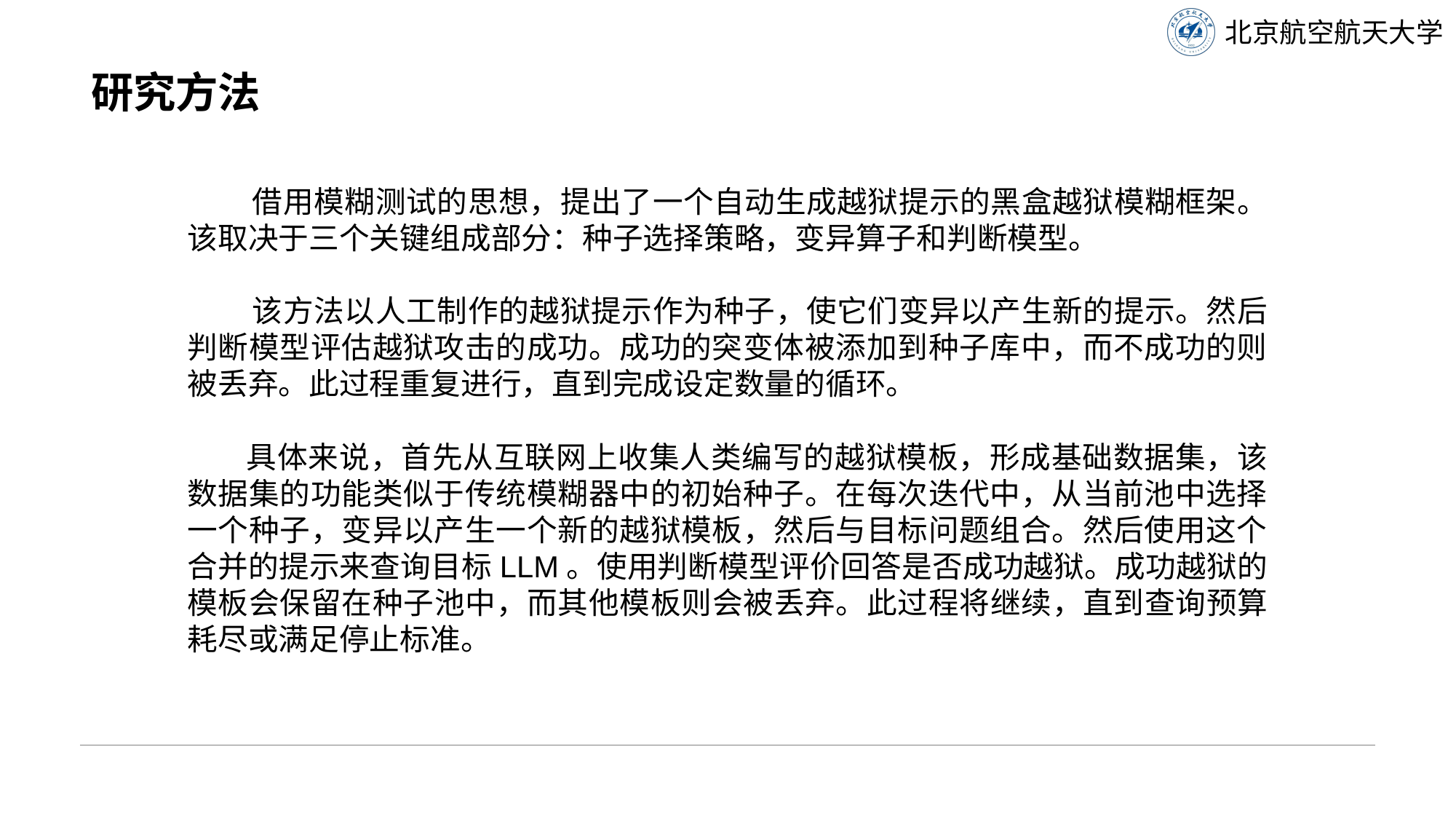

# 研究方法
        借用模糊测试的思想，提出了一个自动生成越狱提示的黑盒越狱模糊框架。该取决于三个关键组成部分：种子选择策略，变异算子和判断模型。

        该方法以人工制作的越狱提示作为种子，使它们变异以产生新的提示。然后判断模型评估越狱攻击的成功。成功的突变体被添加到种子库中，而不成功的则被丢弃。此过程重复进行，直到完成设定数量的循环。

       具体来说，首先从互联网上收集人类编写的越狱模板，形成基础数据集，该数据集的功能类似于传统模糊器中的初始种子。在每次迭代中，从当前池中选择一个种子，变异以产生一个新的越狱模板，然后与目标问题组合。然后使用这个合并的提示来查询目标LLM。使用判断模型评价回答是否成功越狱。成功越狱的模板会保留在种子池中，而其他模板则会被丢弃。此过程将继续，直到查询预算耗尽或满足停止标准。